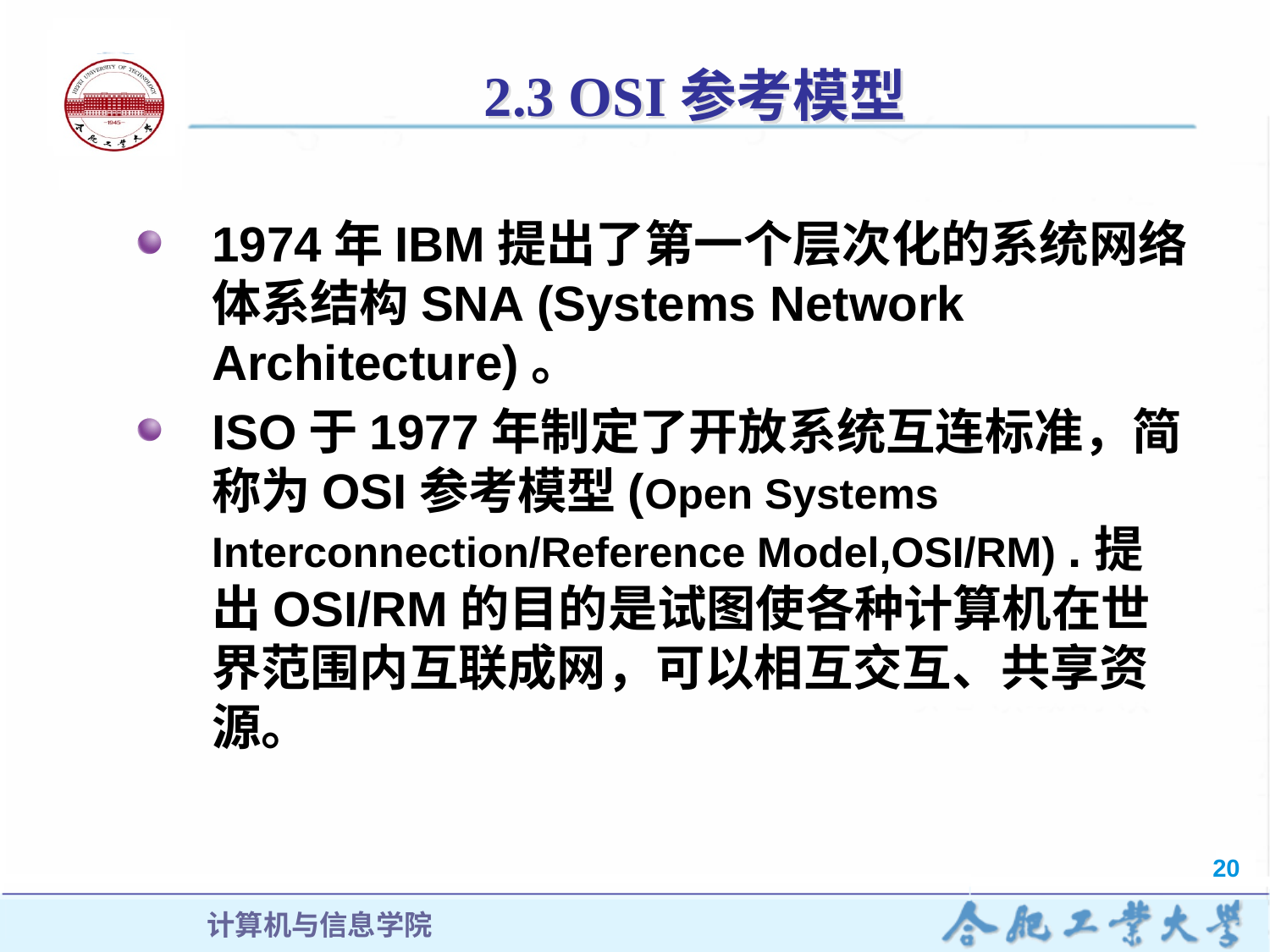

# 2.3 OSI参考模型
1974年IBM提出了第一个层次化的系统网络体系结构SNA (Systems Network Architecture)。
ISO于1977年制定了开放系统互连标准，简称为OSI参考模型(Open Systems Interconnection/Reference Model,OSI/RM) .提出OSI/RM的目的是试图使各种计算机在世界范围内互联成网，可以相互交互、共享资源。